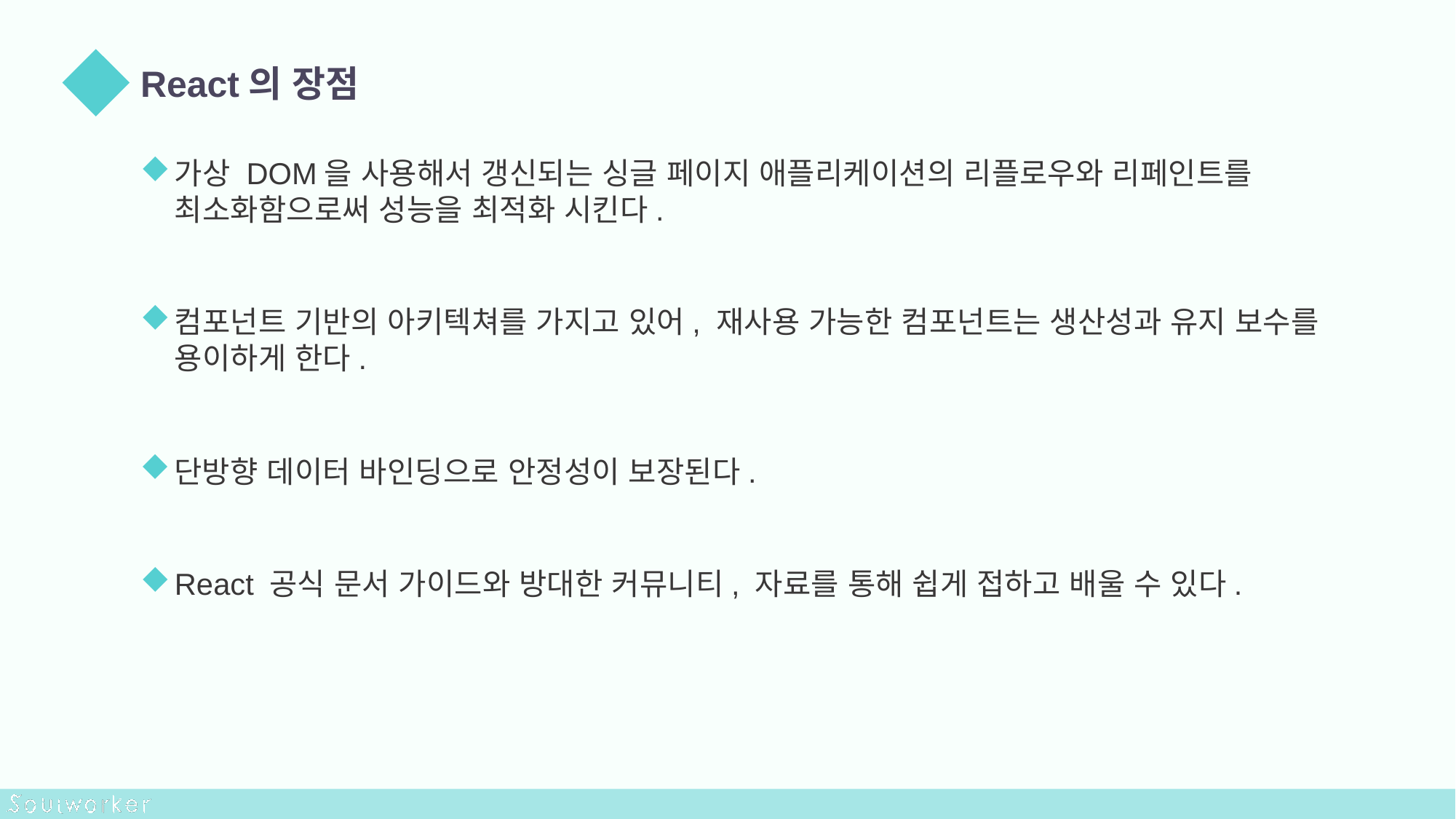

React의 장점
가상 DOM을 사용해서 갱신되는 싱글 페이지 애플리케이션의 리플로우와 리페인트를 최소화함으로써 성능을 최적화 시킨다.
컴포넌트 기반의 아키텍쳐를 가지고 있어, 재사용 가능한 컴포넌트는 생산성과 유지 보수를 용이하게 한다.
단방향 데이터 바인딩으로 안정성이 보장된다.
React 공식 문서 가이드와 방대한 커뮤니티, 자료를 통해 쉽게 접하고 배울 수 있다.